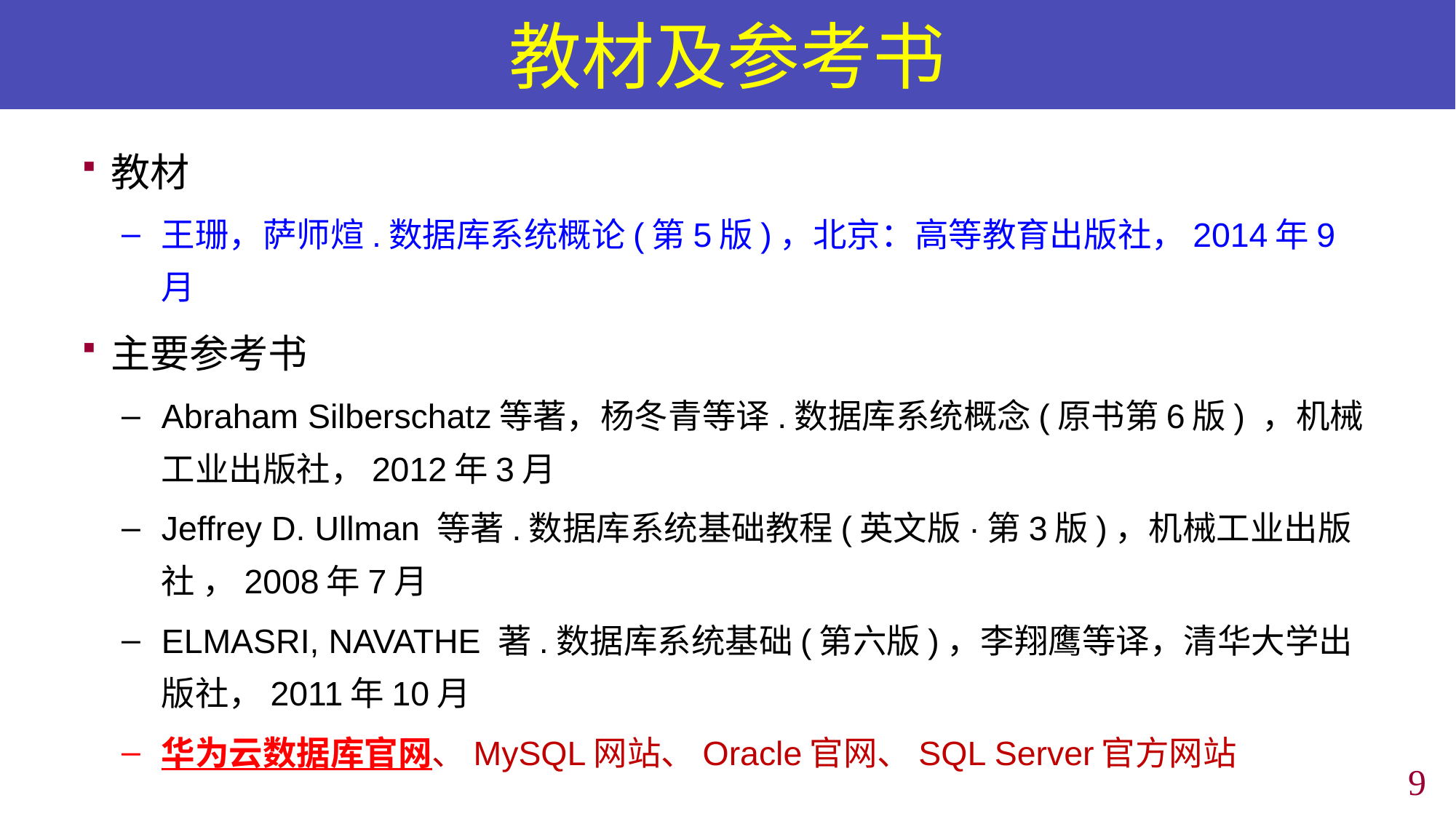

# 教材及参考书
教材
王珊，萨师煊.数据库系统概论(第5版)，北京：高等教育出版社，2014年9月
主要参考书
Abraham Silberschatz等著，杨冬青等译.数据库系统概念(原书第6版) ，机械工业出版社，2012年3月
Jeffrey D. Ullman 等著.数据库系统基础教程(英文版·第3版)，机械工业出版社 ，2008年7月
ELMASRI, NAVATHE 著.数据库系统基础(第六版)，李翔鹰等译，清华大学出版社，2011年10月
华为云数据库官网、MySQL网站、Oracle官网、SQL Server官方网站
9